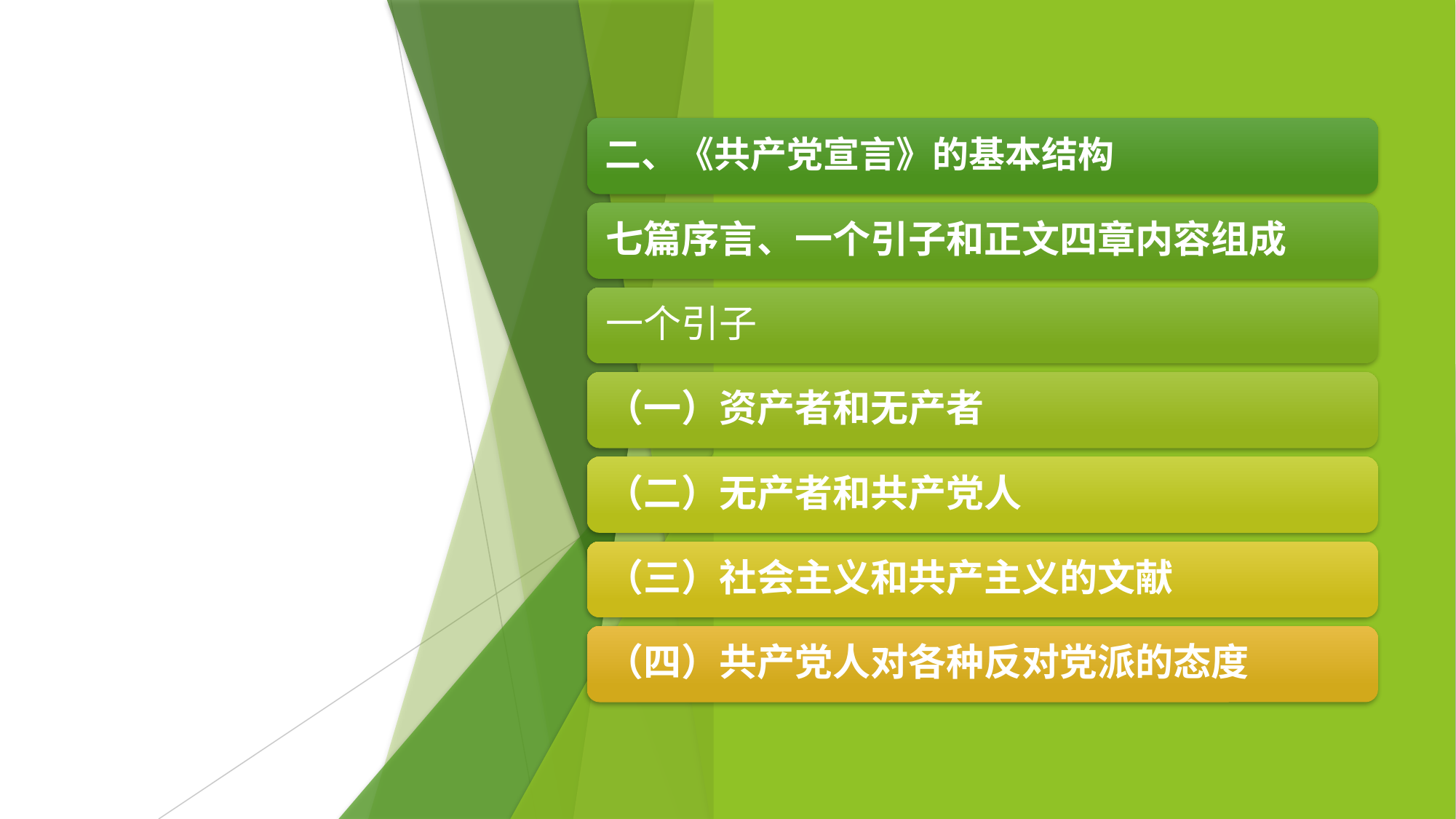

二、《共产党宣言》的基本结构
七篇序言、一个引子和正文四章内容组成
一个引子
（一）资产者和无产者
（二）无产者和共产党人
（三）社会主义和共产主义的文献
（四）共产党人对各种反对党派的态度